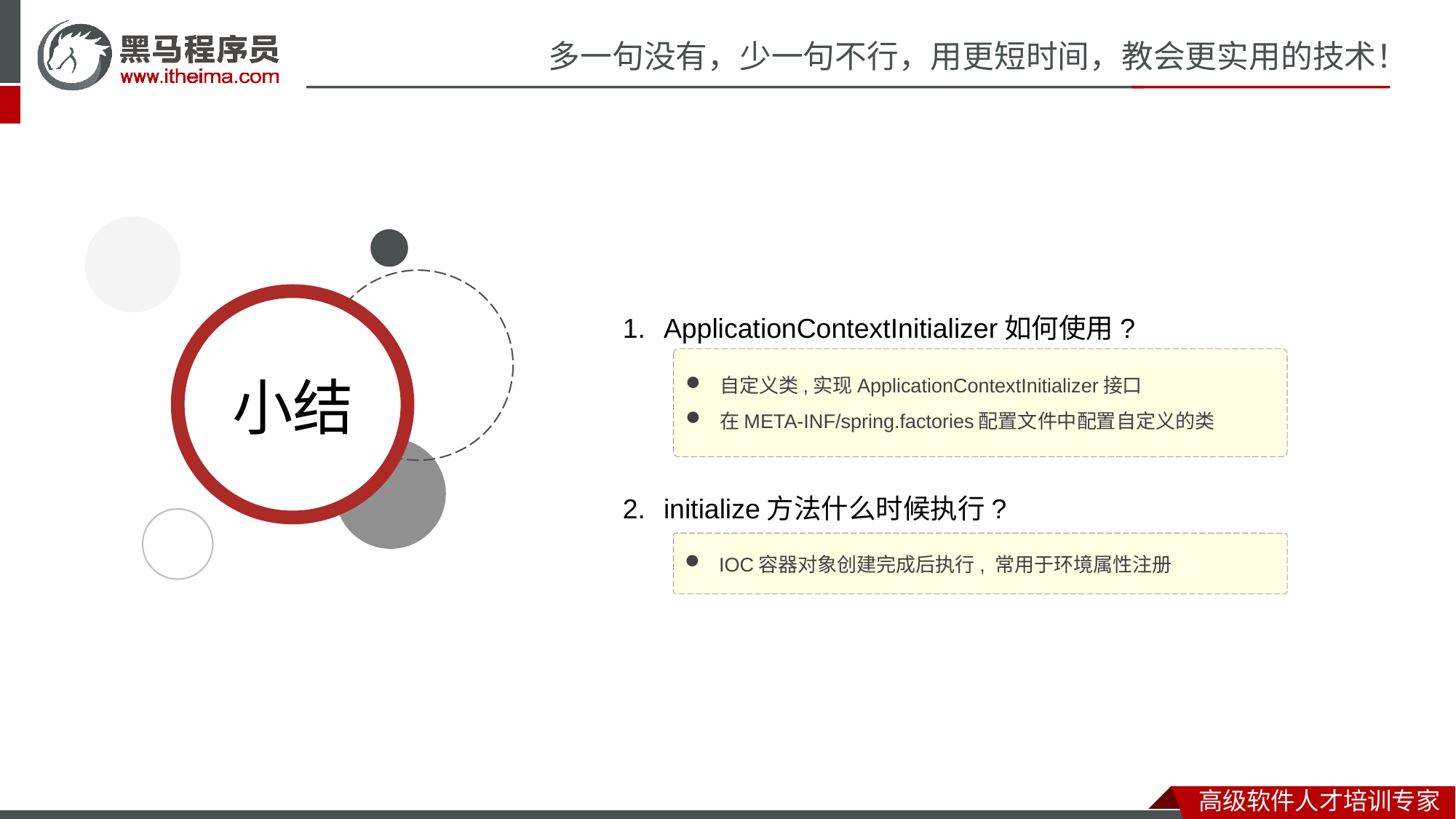

ApplicationContextInitializer如何使用?

initialize方法什么时候执行?
自定义类,实现ApplicationContextInitializer接口
在META-INF/spring.factories配置文件中配置自定义的类
IOC容器对象创建完成后执行, 常用于环境属性注册